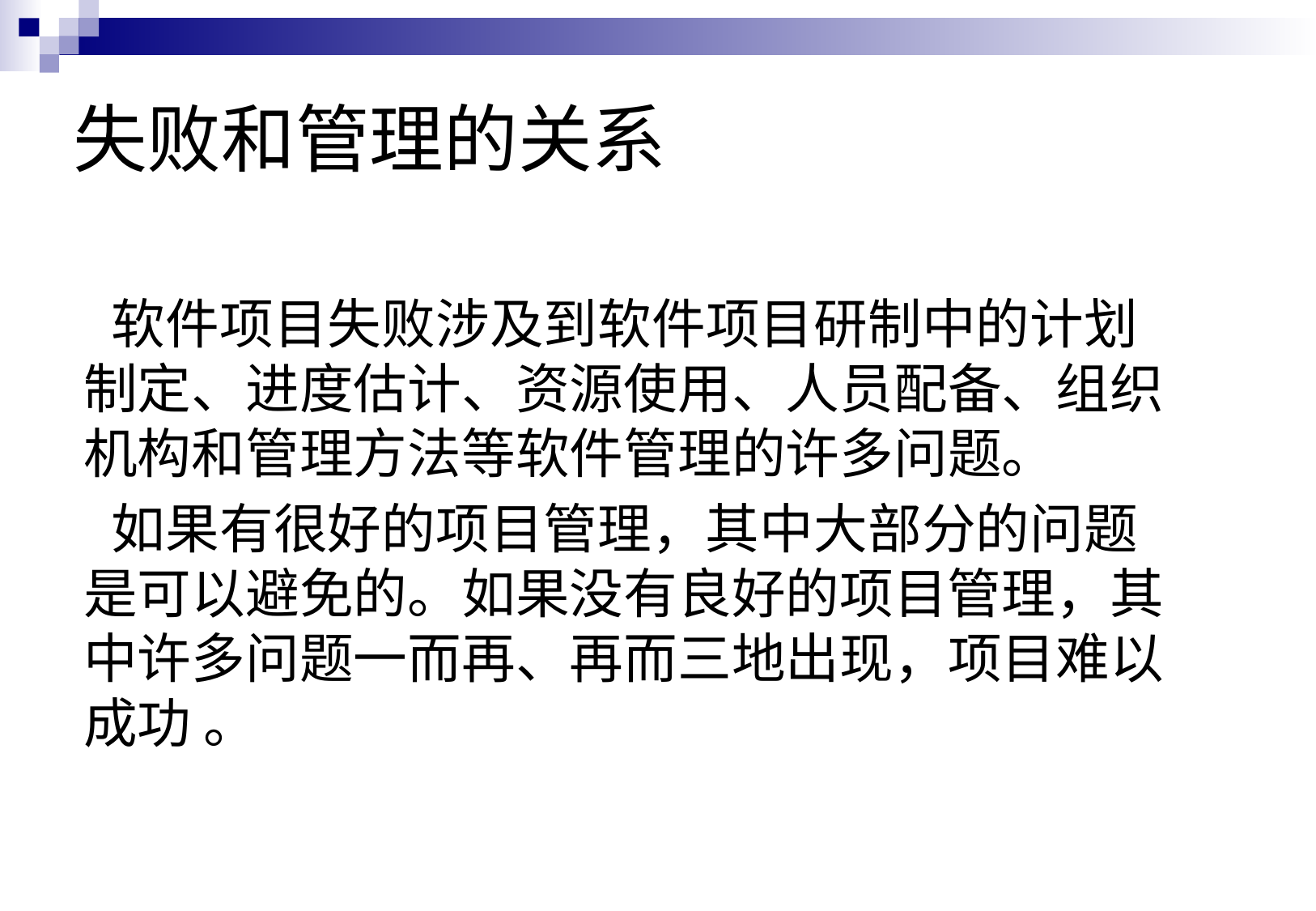

# 失败和管理的关系
     软件项目失败涉及到软件项目研制中的计划制定、进度估计、资源使用、人员配备、组织机构和管理方法等软件管理的许多问题。
     如果有很好的项目管理，其中大部分的问题是可以避免的。如果没有良好的项目管理，其中许多问题一而再、再而三地出现，项目难以成功 。